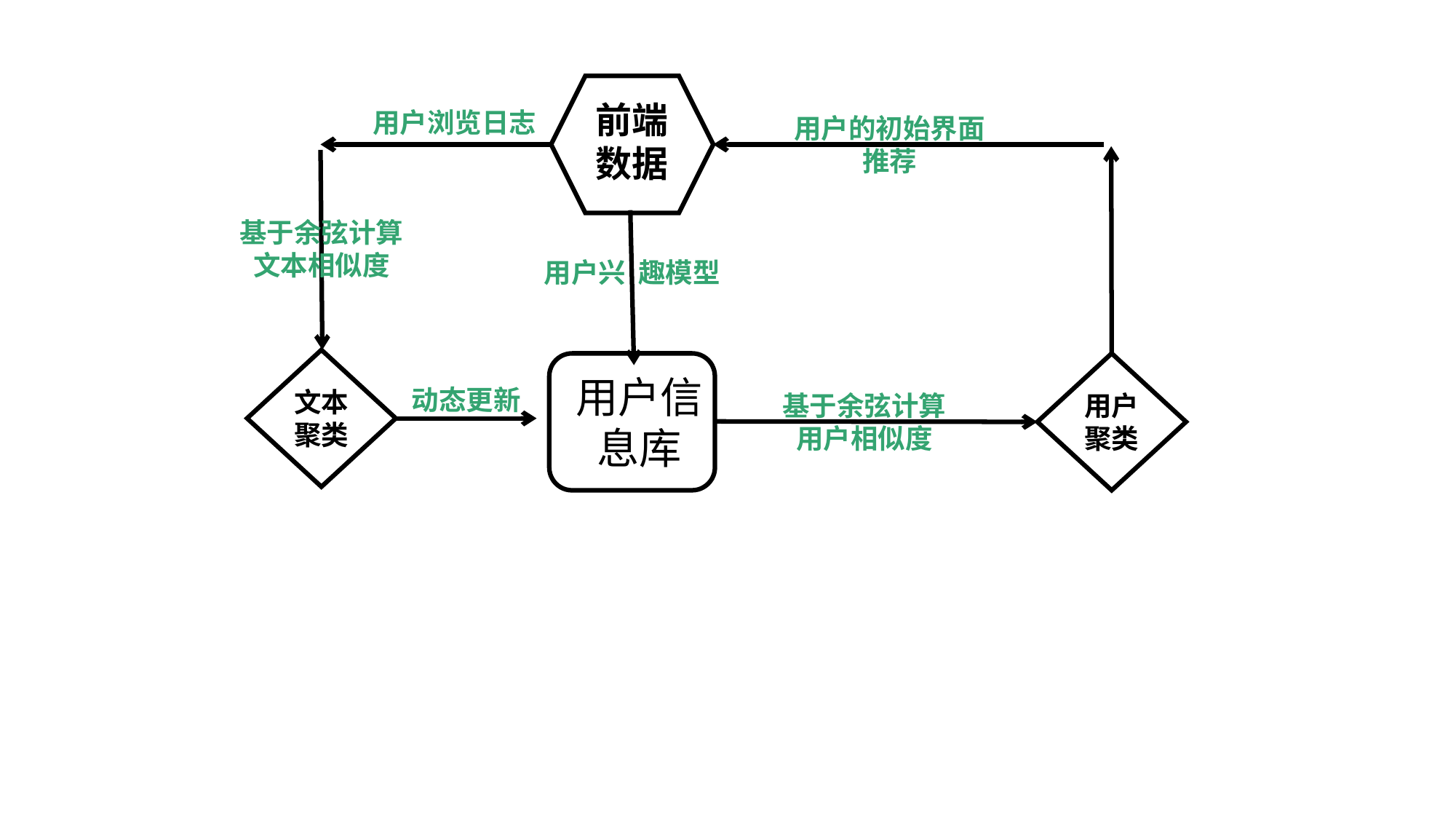

前端数据
用户浏览日志
用户的初始界面推荐
基于余弦计算
文本相似度
用户兴  趣模型

用户信息库
动态更新
文本聚类
用户聚类
基于余弦计算
用户相似度